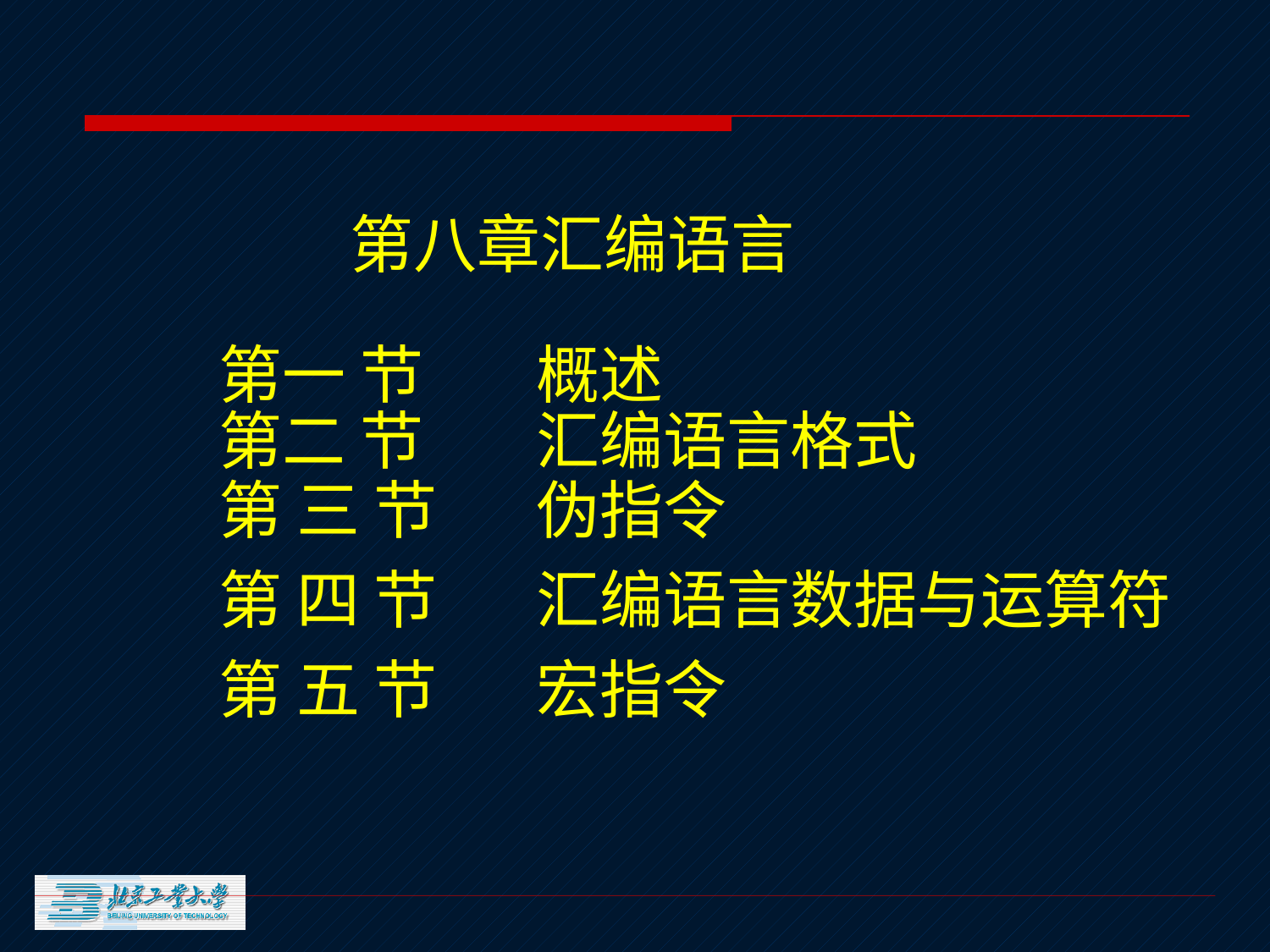

第八章汇编语言
第一 节        概述
第二 节        汇编语言格式
第 三 节       伪指令
第 四 节       汇编语言数据与运算符
第 五 节       宏指令